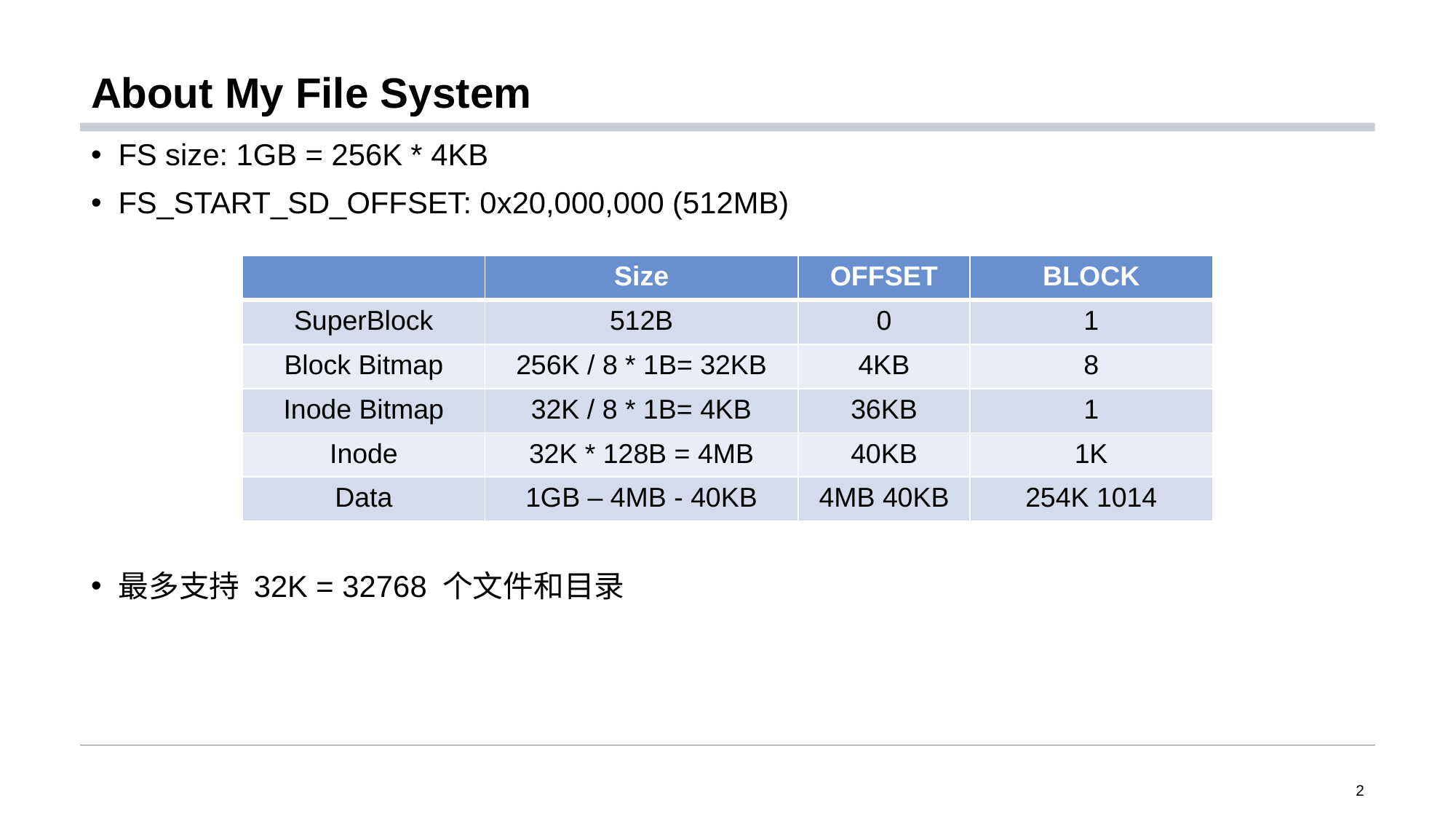

# About My File System
FS size: 1GB = 256K * 4KB
FS_START_SD_OFFSET: 0x20,000,000 (512MB)

最多支持 32K = 32768 个文件和目录

|  | Size | OFFSET | BLOCK |
| --- | --- | --- | --- |
| SuperBlock | 512B | 0 | 1 |
| Block Bitmap | 256K / 8 \* 1B= 32KB | 4KB | 8 |
| Inode Bitmap | 32K / 8 \* 1B= 4KB | 36KB | 1 |
| Inode | 32K \* 128B = 4MB | 40KB | 1K |
| Data | 1GB – 4MB - 40KB | 4MB 40KB | 254K 1014 |
2